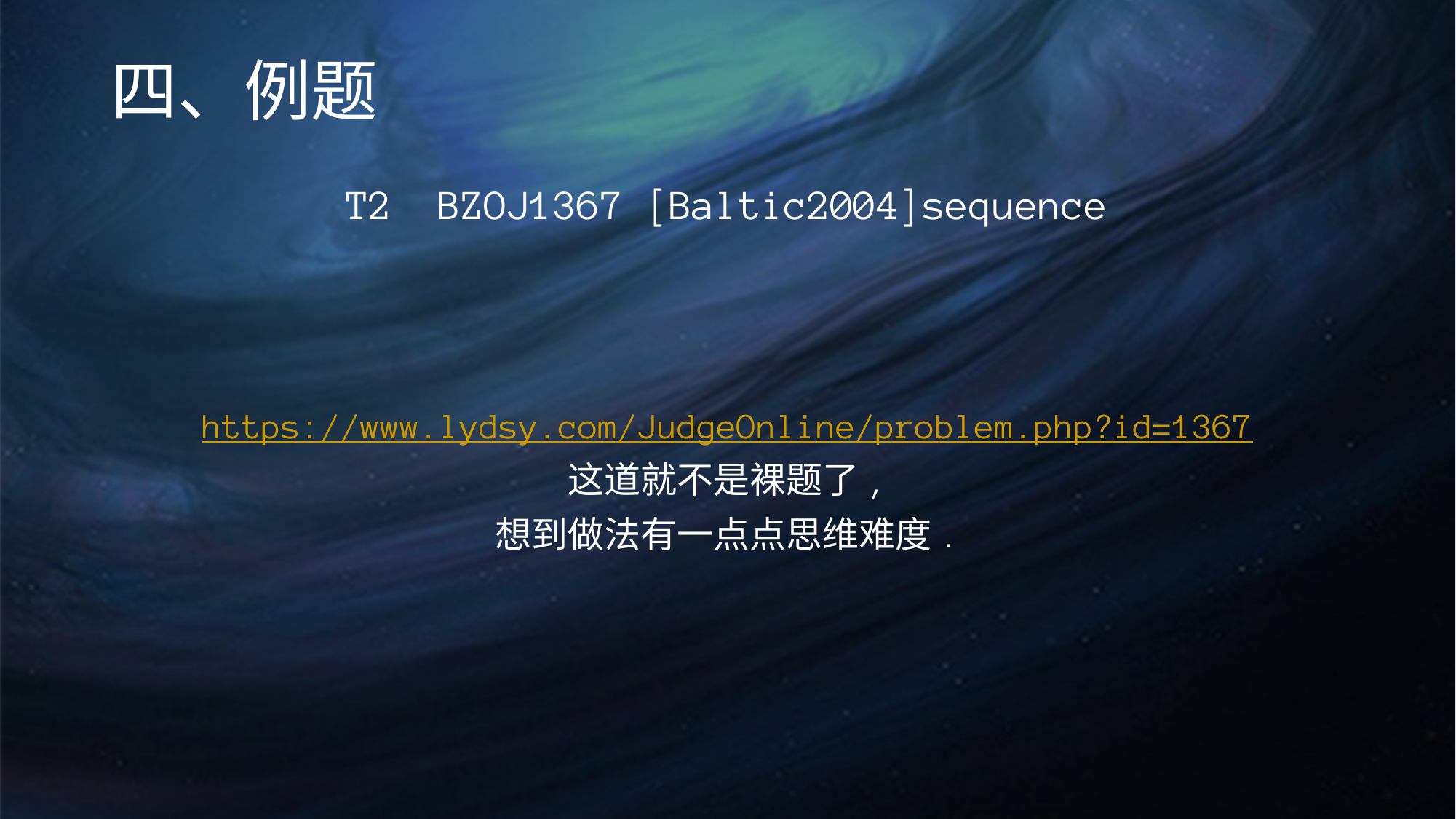

# 四、例题
T2  BZOJ1367 [Baltic2004]sequence

https://www.lydsy.com/JudgeOnline/problem.php?id=1367
这道就不是裸题了,
想到做法有一点点思维难度.